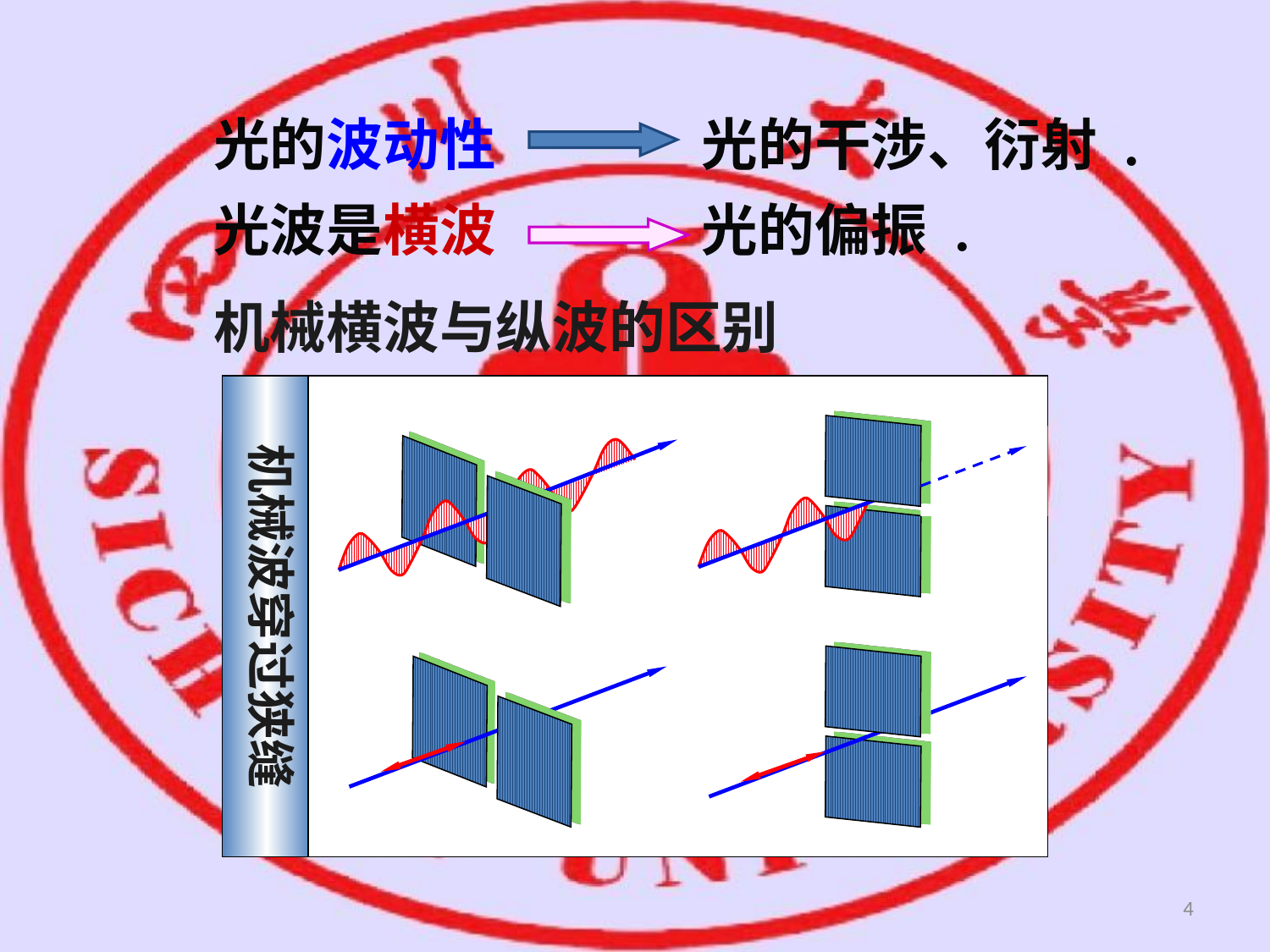

光的波动性                光的干涉、衍射 .
光波是横波                光的偏振 .

机械横波与纵波的区别
机械波穿过狭缝

4